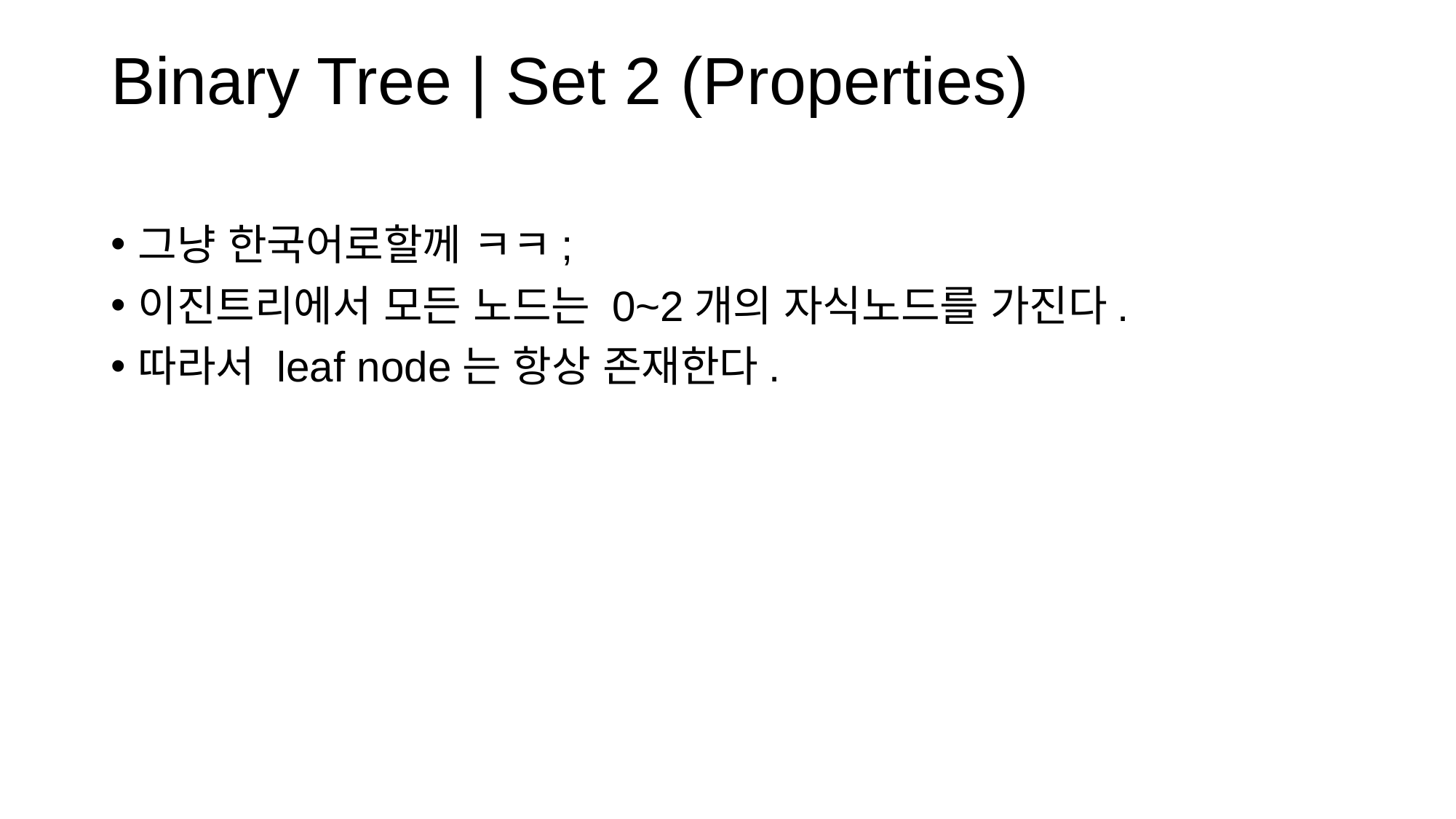

# Binary Tree | Set 2 (Properties)
그냥 한국어로할께 ㅋㅋ;
이진트리에서 모든 노드는 0~2개의 자식노드를 가진다.
따라서 leaf node는 항상 존재한다.